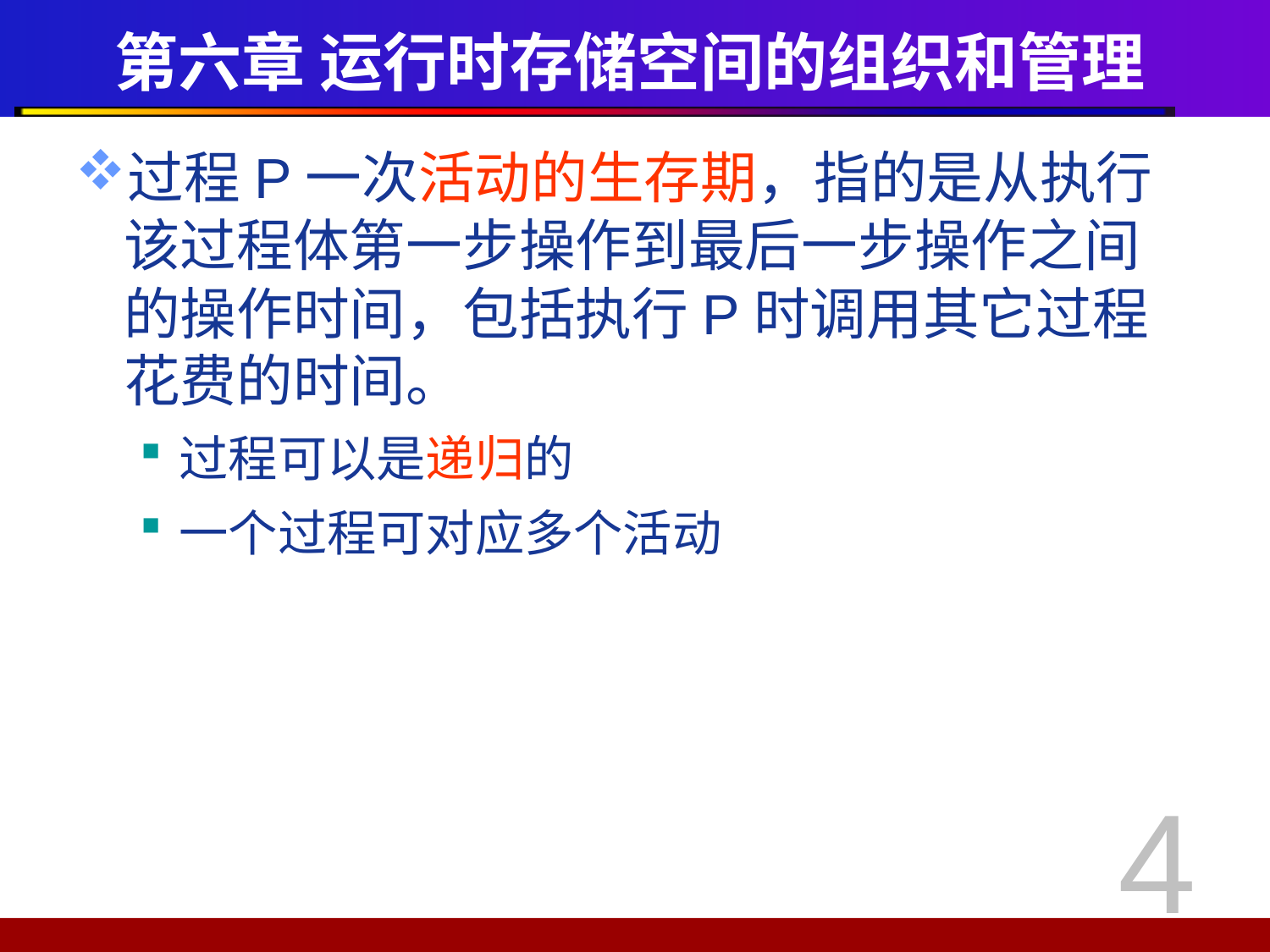

# 第六章 运行时存储空间的组织和管理
过程P一次活动的生存期，指的是从执行该过程体第一步操作到最后一步操作之间的操作时间，包括执行P时调用其它过程花费的时间。
过程可以是递归的
一个过程可对应多个活动
4